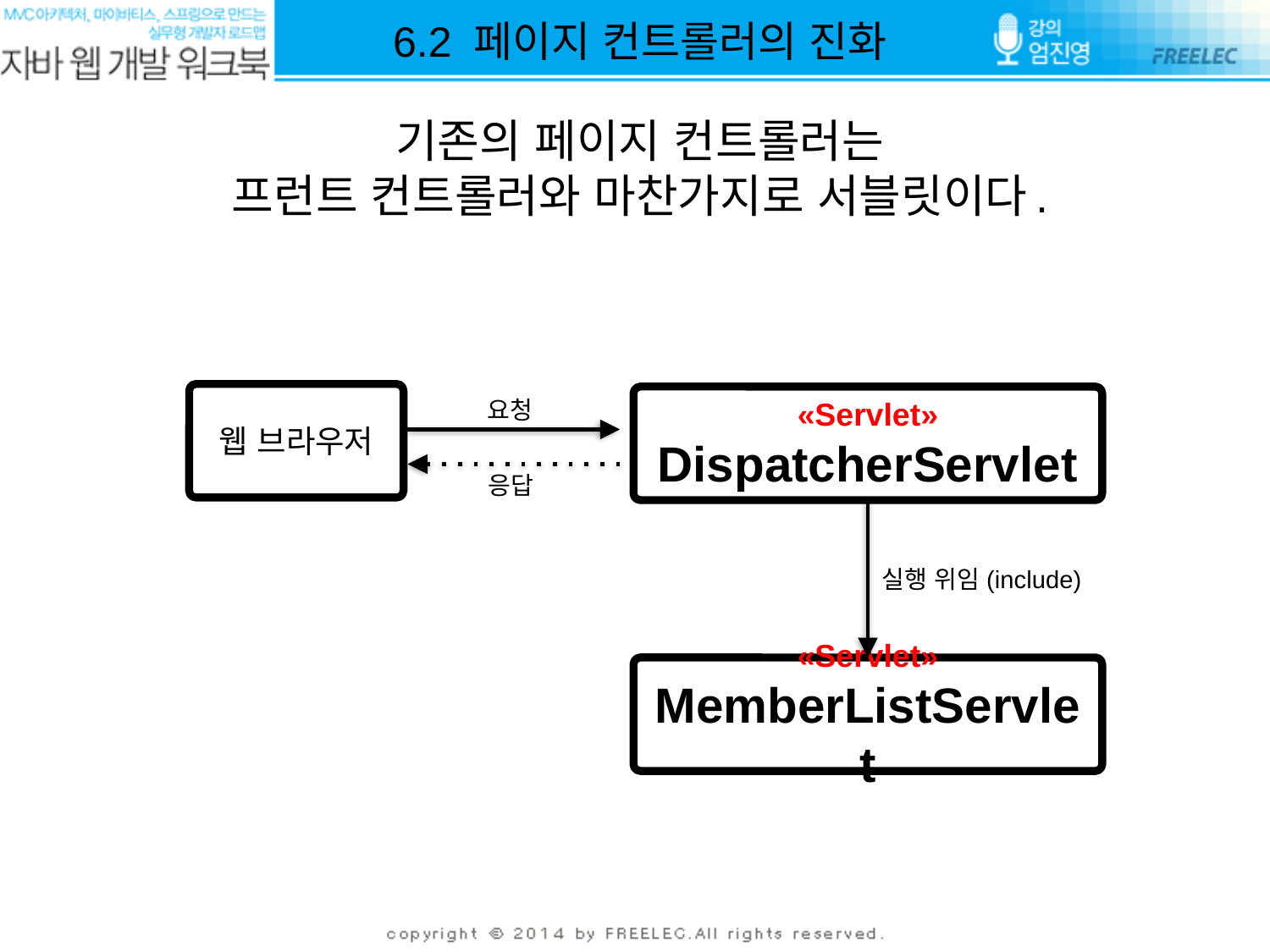

6.2 페이지 컨트롤러의 진화
기존의 페이지 컨트롤러는
프런트 컨트롤러와 마찬가지로 서블릿이다.
웹 브라우저
«Servlet»
DispatcherServlet

요청
응답
실행 위임(include)
«Servlet»
MemberListServlet